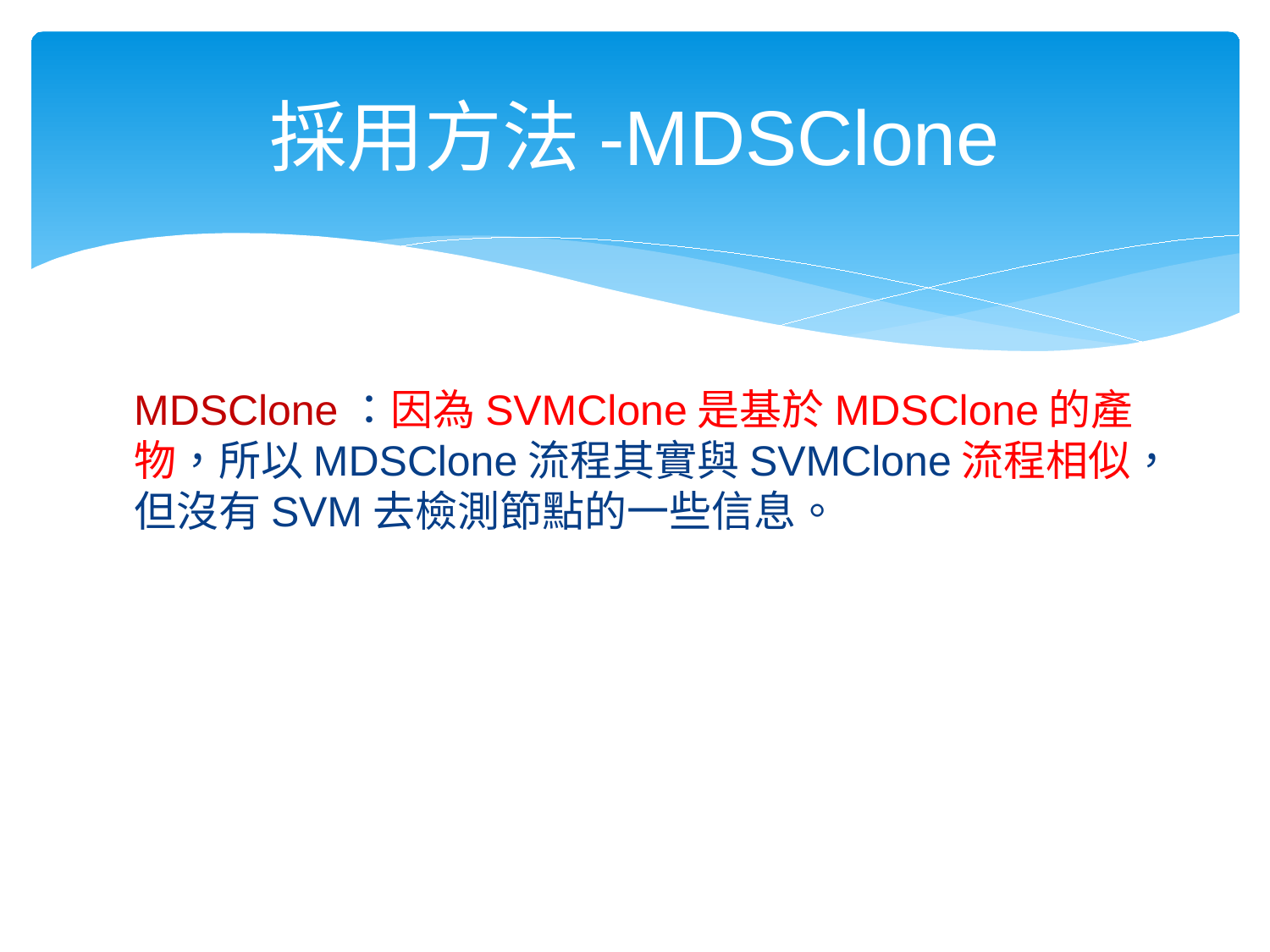

# 採用方法-MDSClone
MDSClone：因為SVMClone是基於MDSClone的產物，所以MDSClone流程其實與SVMClone流程相似，但沒有SVM去檢測節點的一些信息。